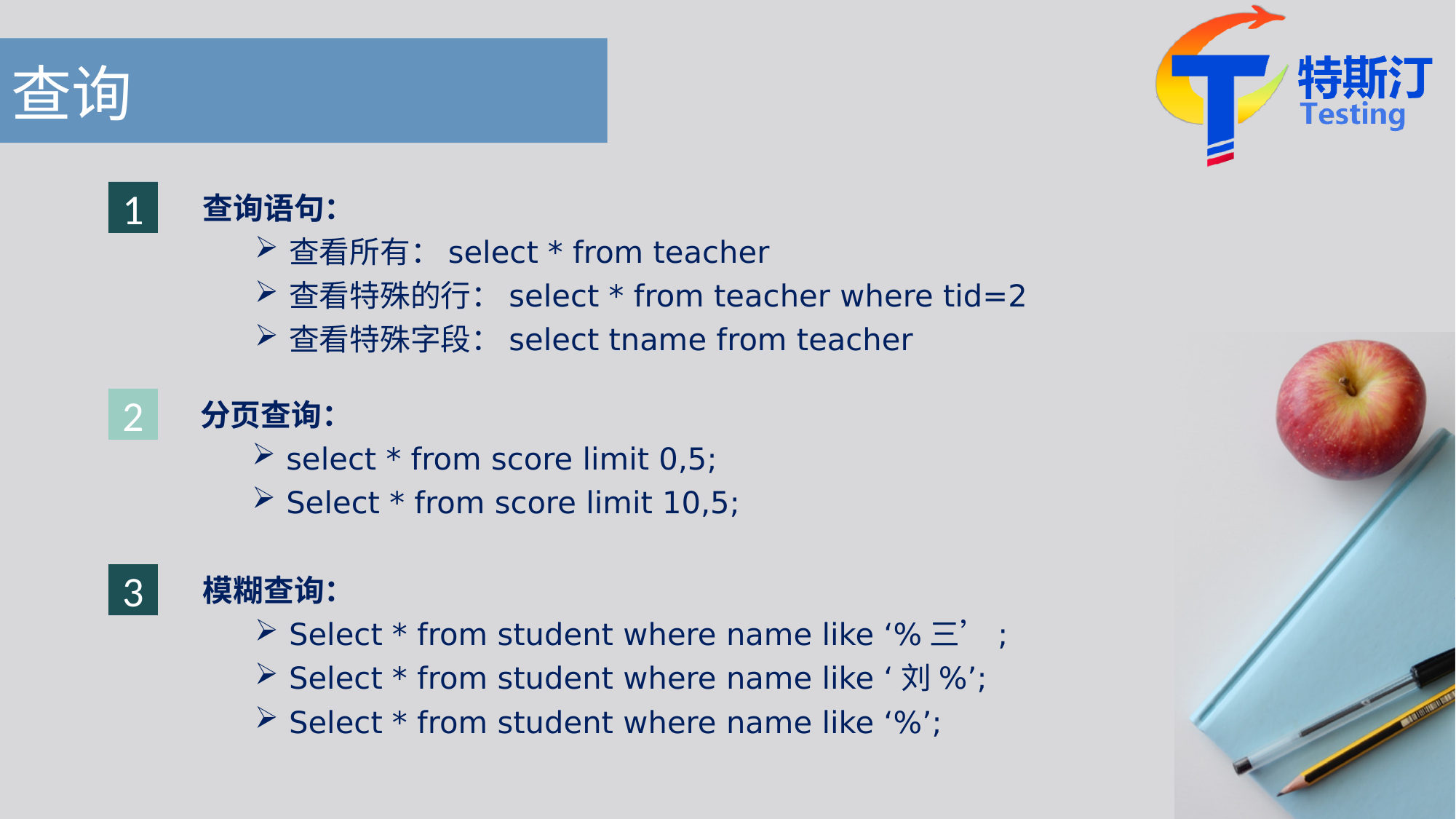

# 查询
1
查询语句：
查看所有：select * from teacher
查看特殊的行：select * from teacher where tid=2
查看特殊字段：select tname from teacher
分页查询：
select * from score limit 0,5;
Select * from score limit 10,5;
2
3
模糊查询：
Select * from student where name like ‘%三’;
Select * from student where name like ‘刘%’;
Select * from student where name like ‘%’;